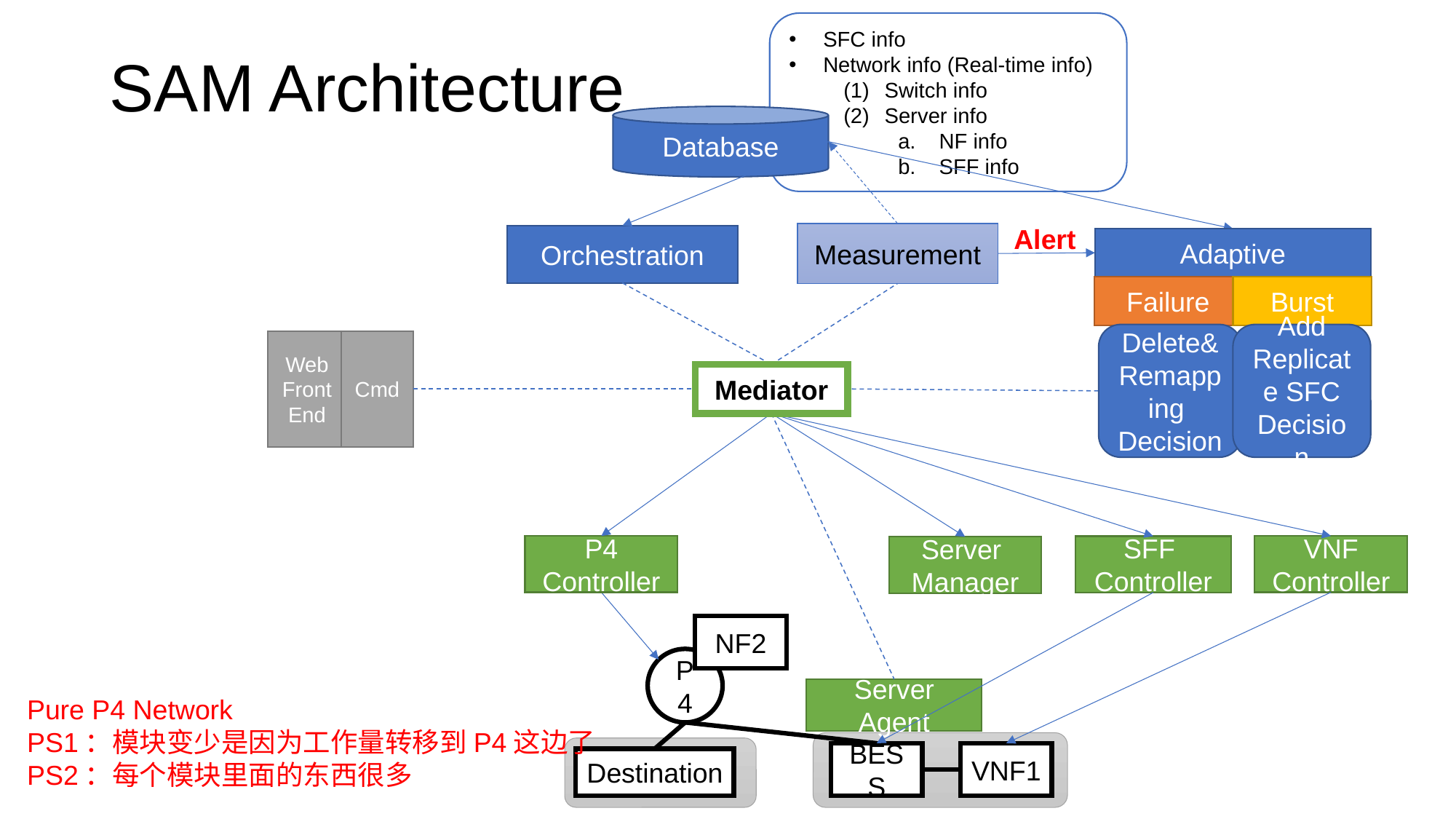

# SAM Architecture
SFC info
Network info (Real-time info)
Switch info
Server info
NF info
SFF info
Database
Alert
Measurement
Orchestration
Adaptive
Failure
Burst
Delete&
Remapping
Decision
Add Replicate SFC Decision
Web
Front
End
Cmd
Mediator
P4
Controller
VNF
Controller
SFF
Controller
Server
Manager
NF2
P4
Server Agent
Pure P4 Network
PS1：模块变少是因为工作量转移到P4这边了
PS2：每个模块里面的东西很多

BESS
VNF1
Destination